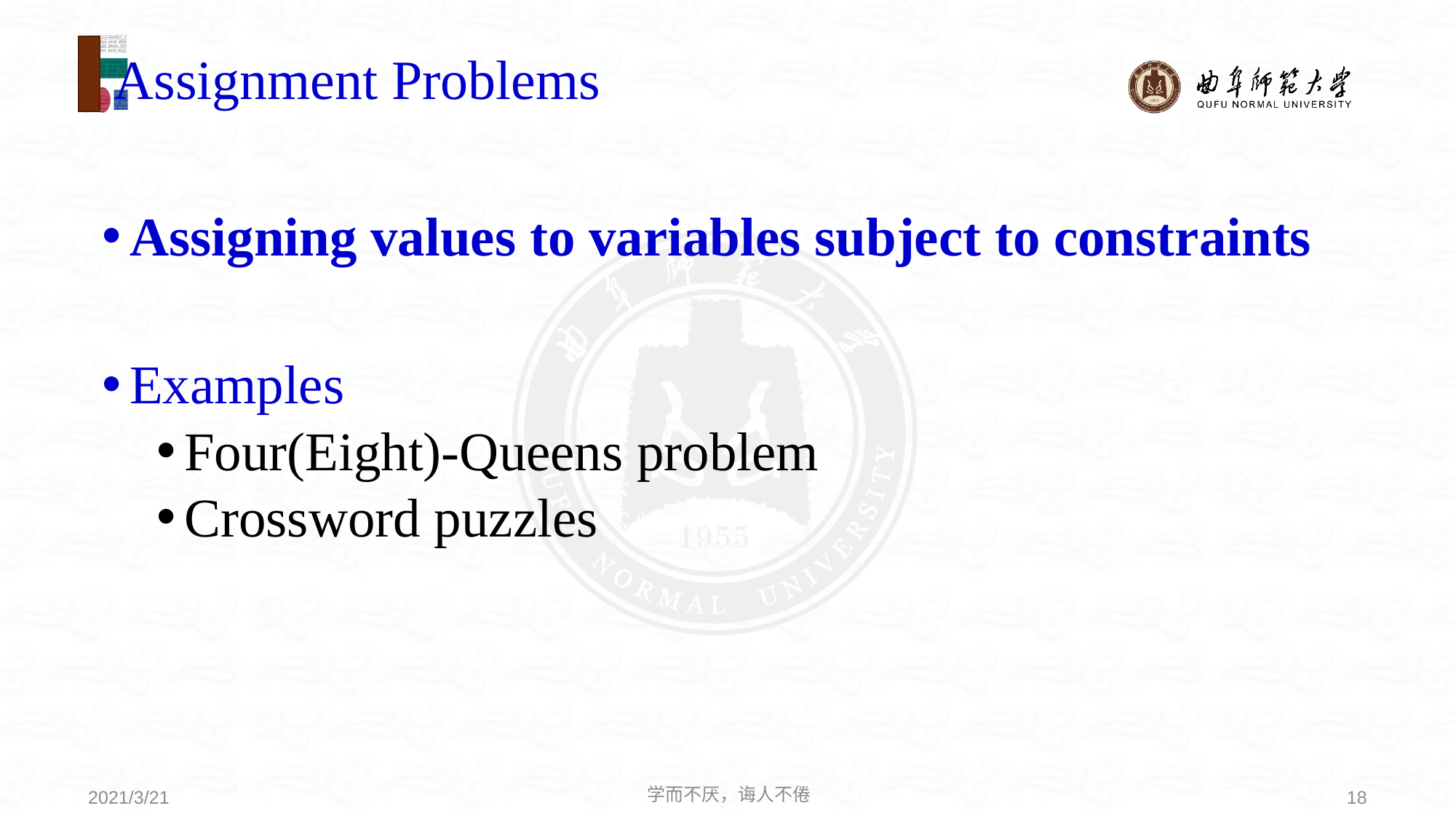

# Assignment Problems
Assigning values to variables subject to constraints

Examples
Four(Eight)-Queens problem
Crossword puzzles
学而不厌，诲人不倦
18
2021/3/21